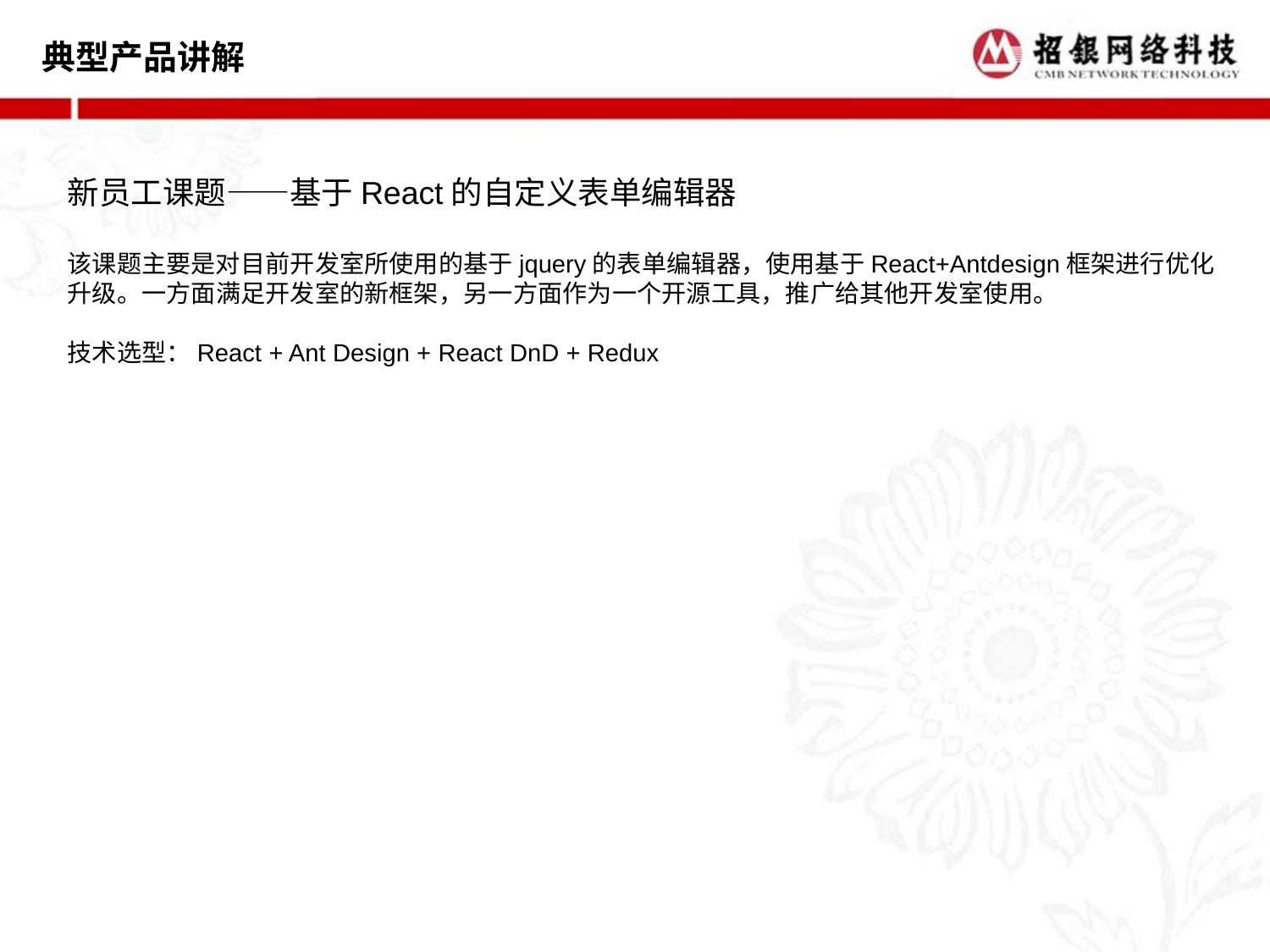

典型产品讲解
新员工课题——基于React的自定义表单编辑器

该课题主要是对目前开发室所使用的基于jquery的表单编辑器，使用基于React+Antdesign框架进行优化升级。一方面满足开发室的新框架，另一方面作为一个开源工具，推广给其他开发室使用。

技术选型：React + Ant Design + React DnD + Redux